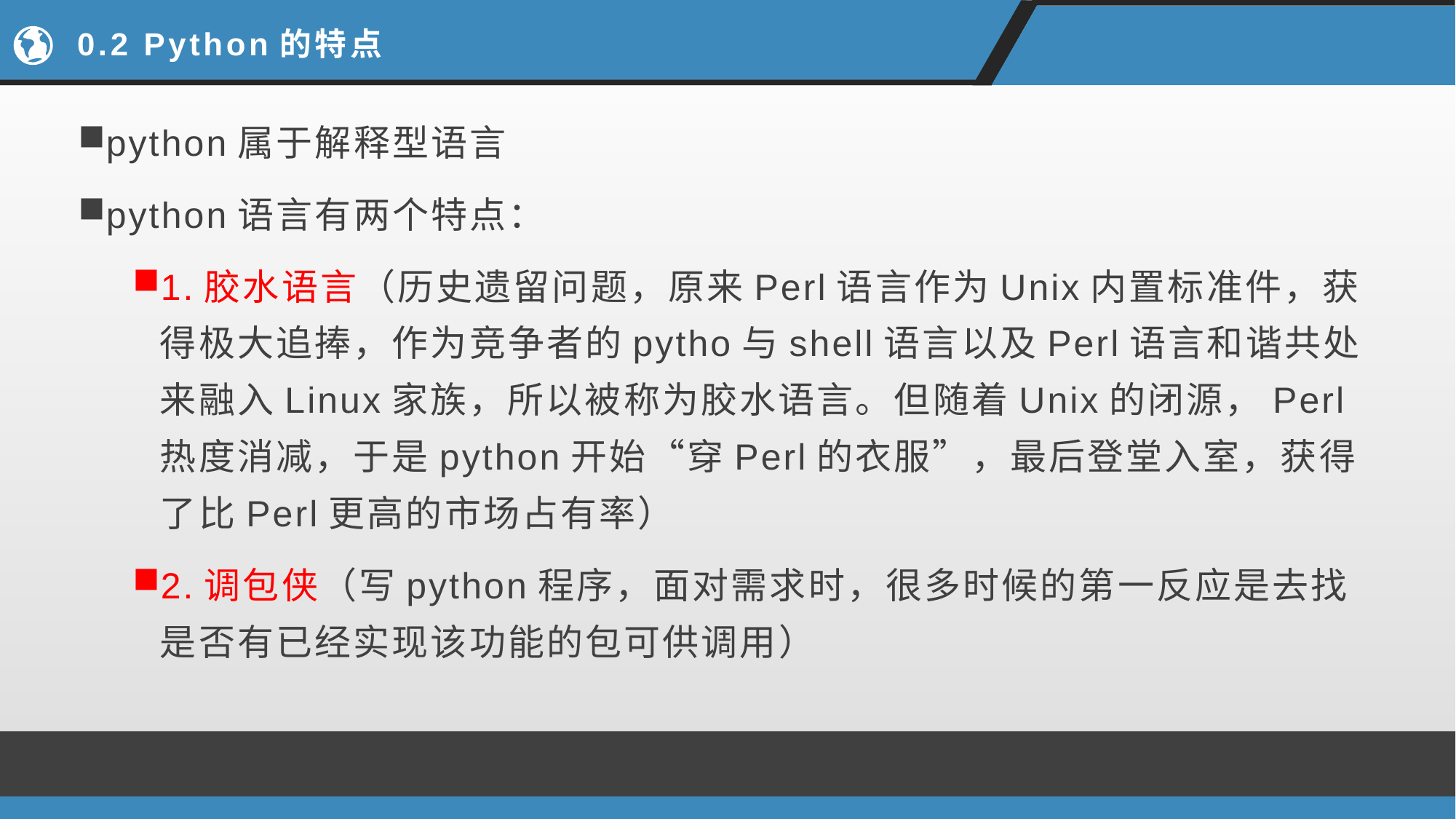

# 0.2 Python的特点

python属于解释型语言
python语言有两个特点：
1.胶水语言（历史遗留问题，原来Perl语言作为Unix内置标准件，获得极大追捧，作为竞争者的pytho与shell语言以及Perl语言和谐共处来融入Linux家族，所以被称为胶水语言。但随着Unix的闭源，Perl热度消减，于是python开始“穿Perl的衣服”，最后登堂入室，获得了比Perl更高的市场占有率）
2.调包侠（写python程序，面对需求时，很多时候的第一反应是去找是否有已经实现该功能的包可供调用）